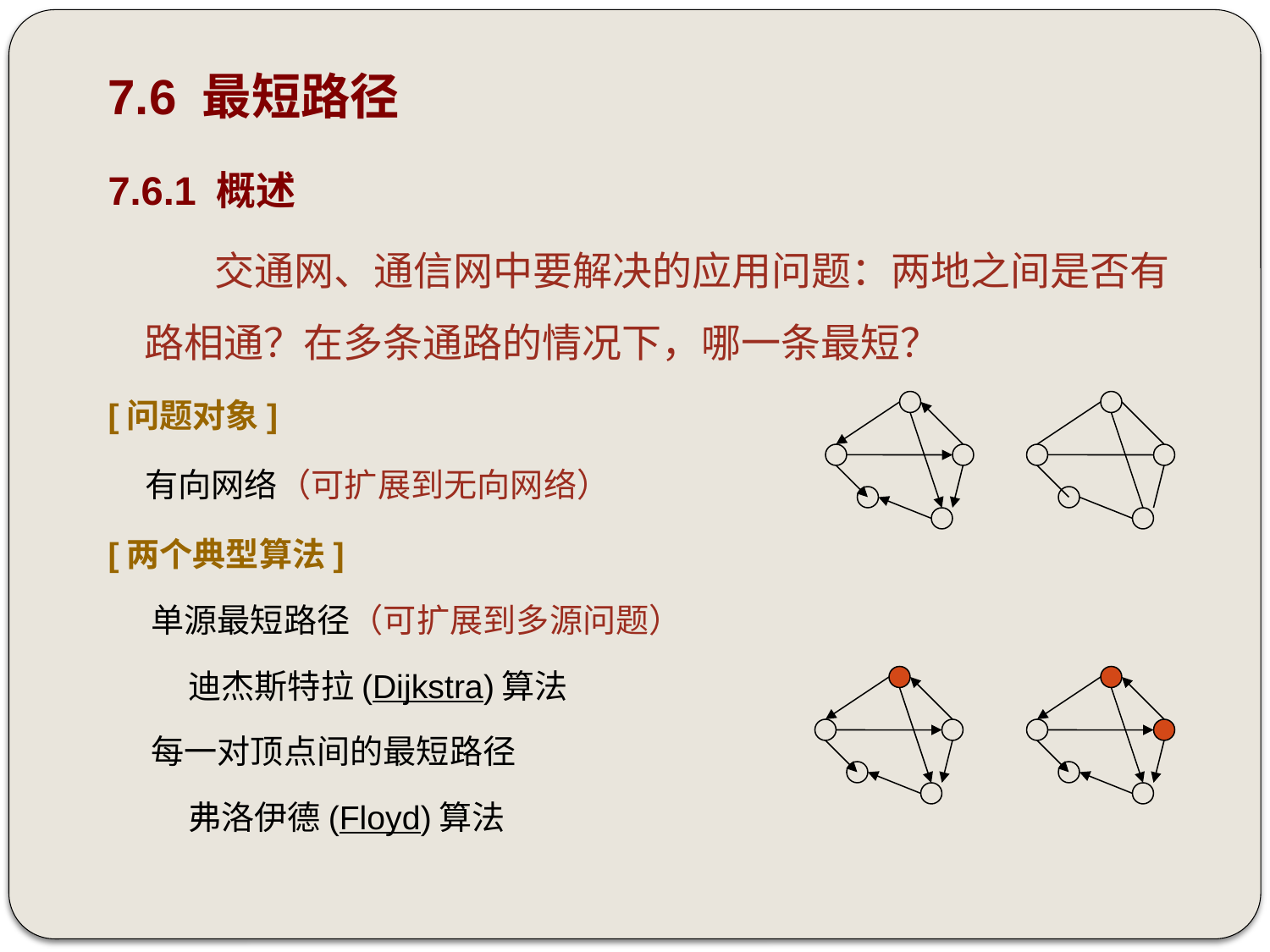

# 7.6 最短路径
7.6.1 概述
           交通网、通信网中要解决的应用问题：两地之间是否有路相通？在多条通路的情况下，哪一条最短？
[问题对象]
    有向网络（可扩展到无向网络）
[两个典型算法]
单源最短路径（可扩展到多源问题）
    迪杰斯特拉(Dijkstra)算法
每一对顶点间的最短路径
    弗洛伊德(Floyd)算法